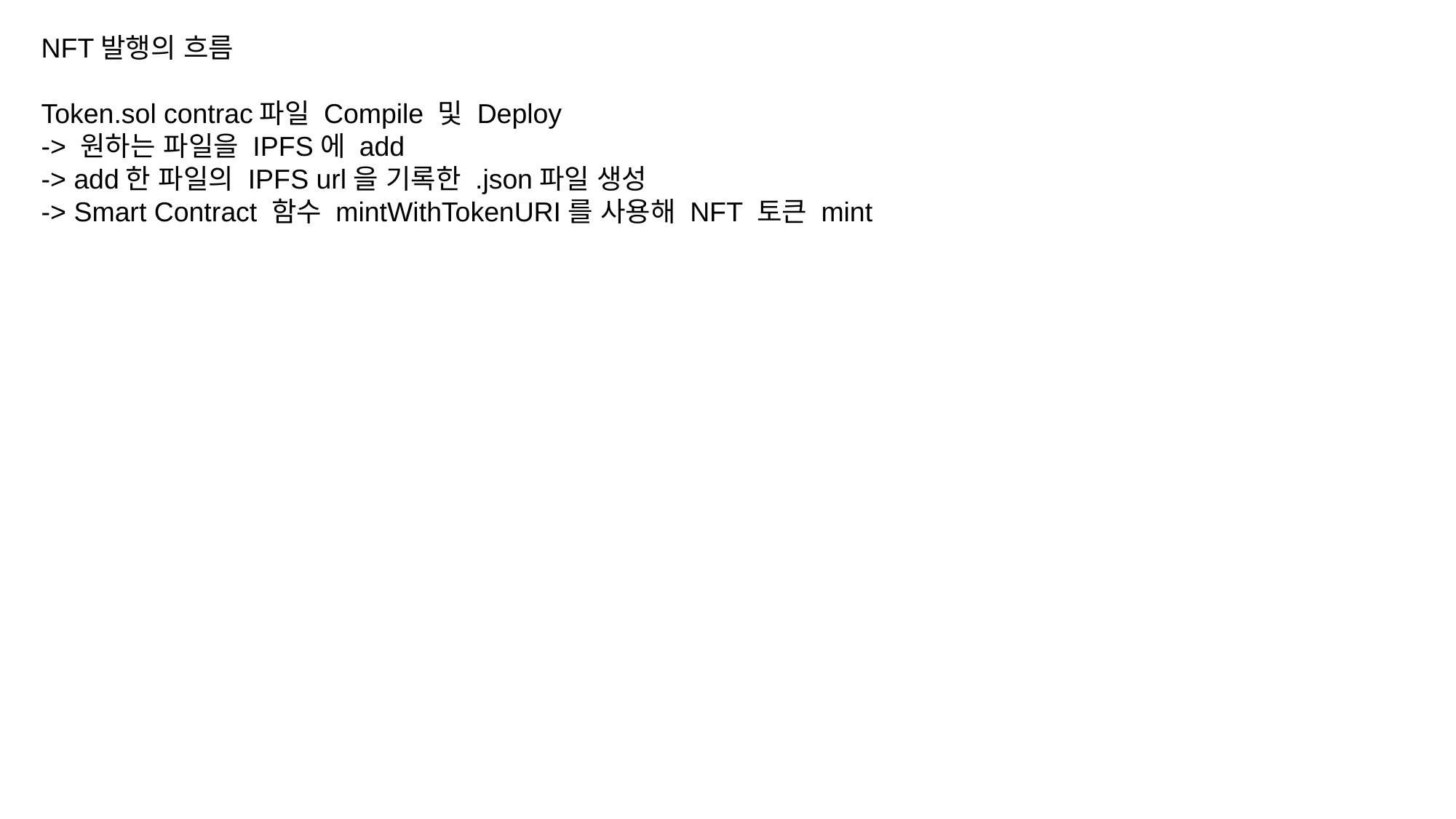

NFT발행의 흐름

Token.sol contrac파일 Compile 및 Deploy
-> 원하는 파일을 IPFS에 add
-> add한 파일의 IPFS url을 기록한 .json파일 생성
-> Smart Contract 함수 mintWithTokenURI를 사용해 NFT 토큰 mint